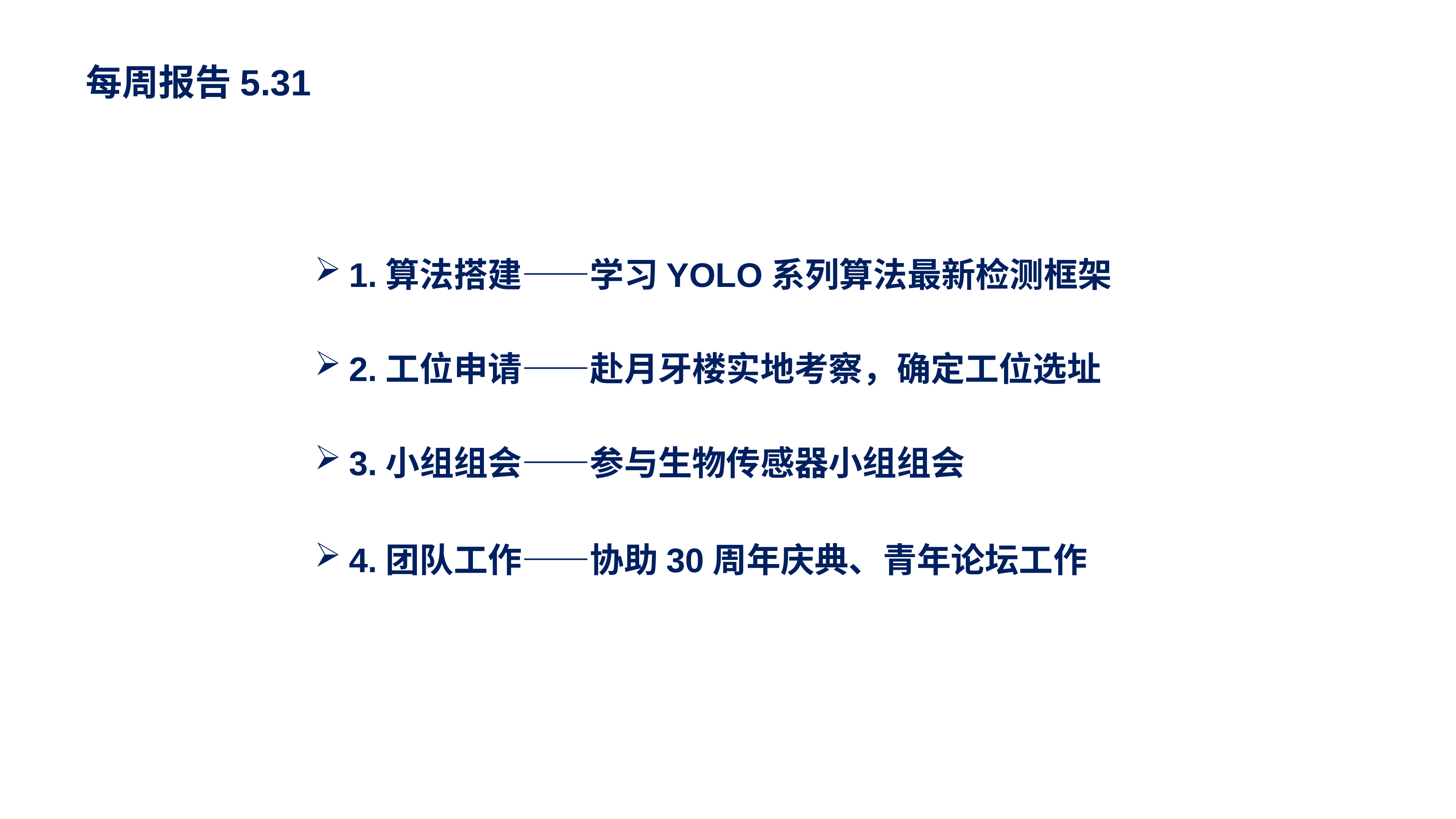

每周报告5.31
1.算法搭建——学习YOLO系列算法最新检测框架
2.工位申请——赴月牙楼实地考察，确定工位选址
3.小组组会——参与生物传感器小组组会
4.团队工作——协助30周年庆典、青年论坛工作